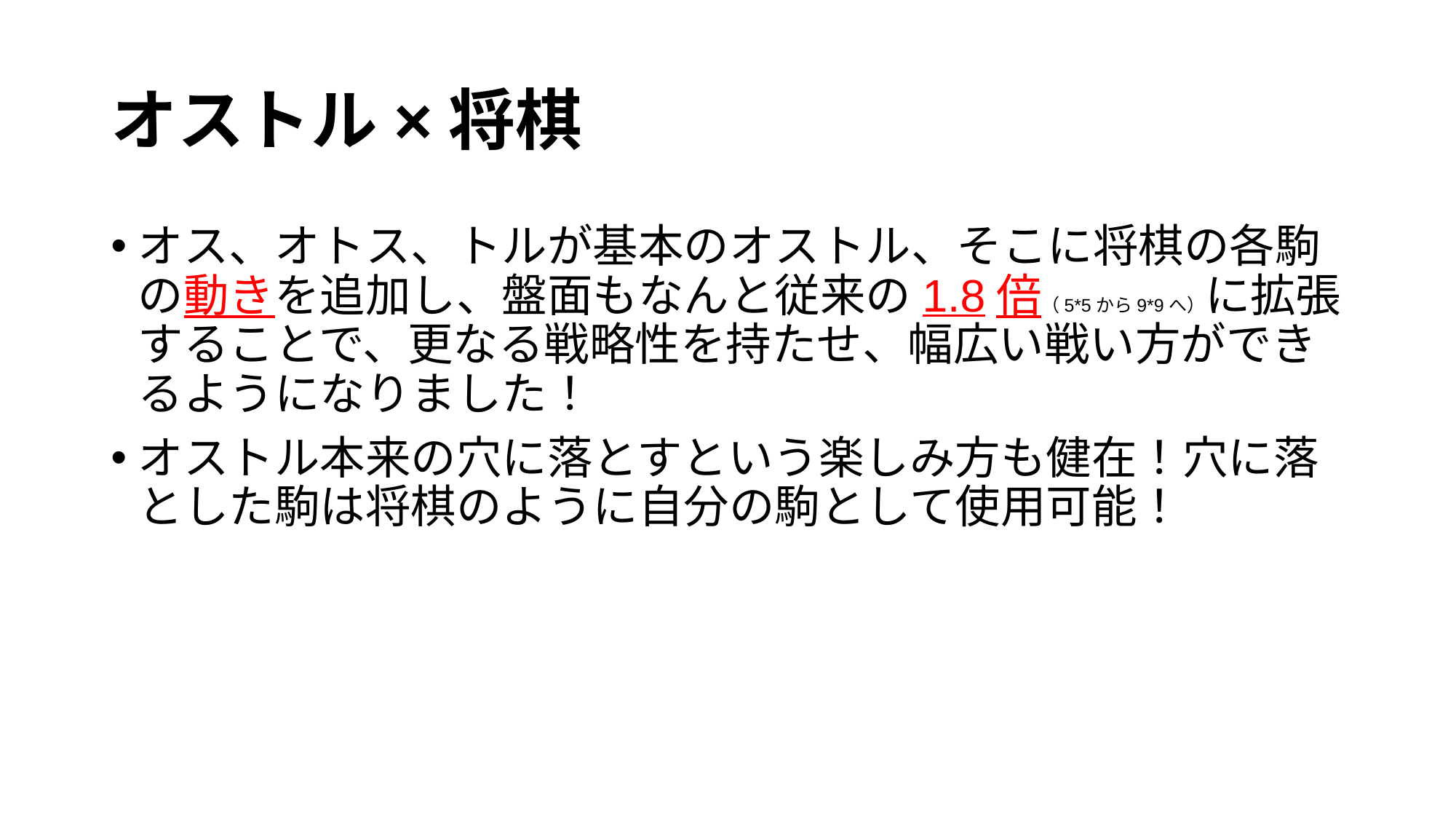

# オストル×将棋
オス、オトス、トルが基本のオストル、そこに将棋の各駒の動きを追加し、盤面もなんと従来の1.8倍（5*5から9*9へ）に拡張することで、更なる戦略性を持たせ、幅広い戦い方ができるようになりました！
オストル本来の穴に落とすという楽しみ方も健在！穴に落とした駒は将棋のように自分の駒として使用可能！